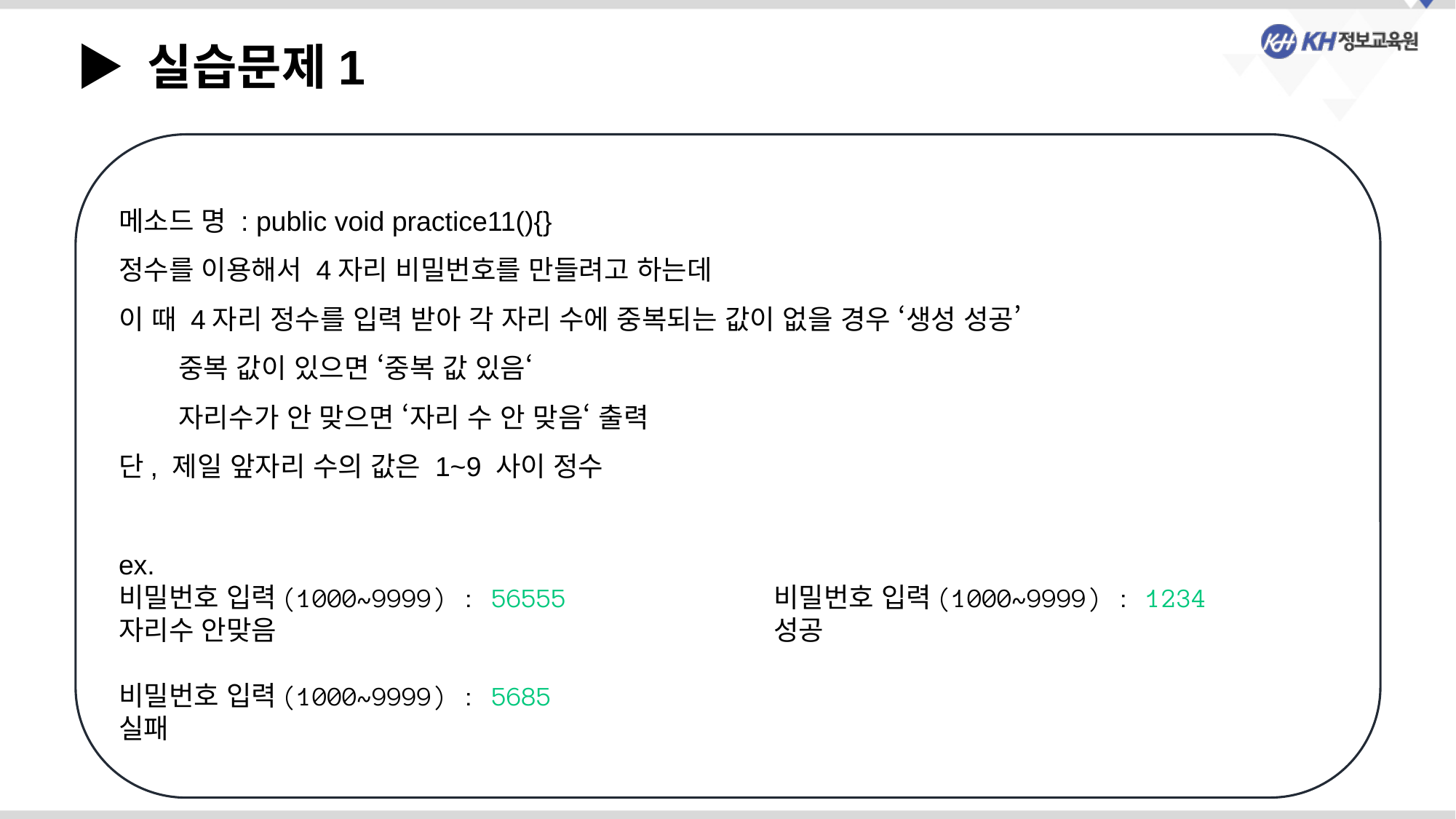

▶ 실습문제1
메소드 명 : public void practice11(){}
정수를 이용해서 4자리 비밀번호를 만들려고 하는데
이 때 4자리 정수를 입력 받아 각 자리 수에 중복되는 값이 없을 경우 ‘생성 성공’
       중복 값이 있으면 ‘중복 값 있음‘
       자리수가 안 맞으면 ‘자리 수 안 맞음‘ 출력
단, 제일 앞자리 수의 값은 1~9 사이 정수

ex.
비밀번호 입력(1000~9999) : 56555		비밀번호 입력(1000~9999) : 1234
자리수 안맞음					성공

비밀번호 입력(1000~9999) : 5685
실패